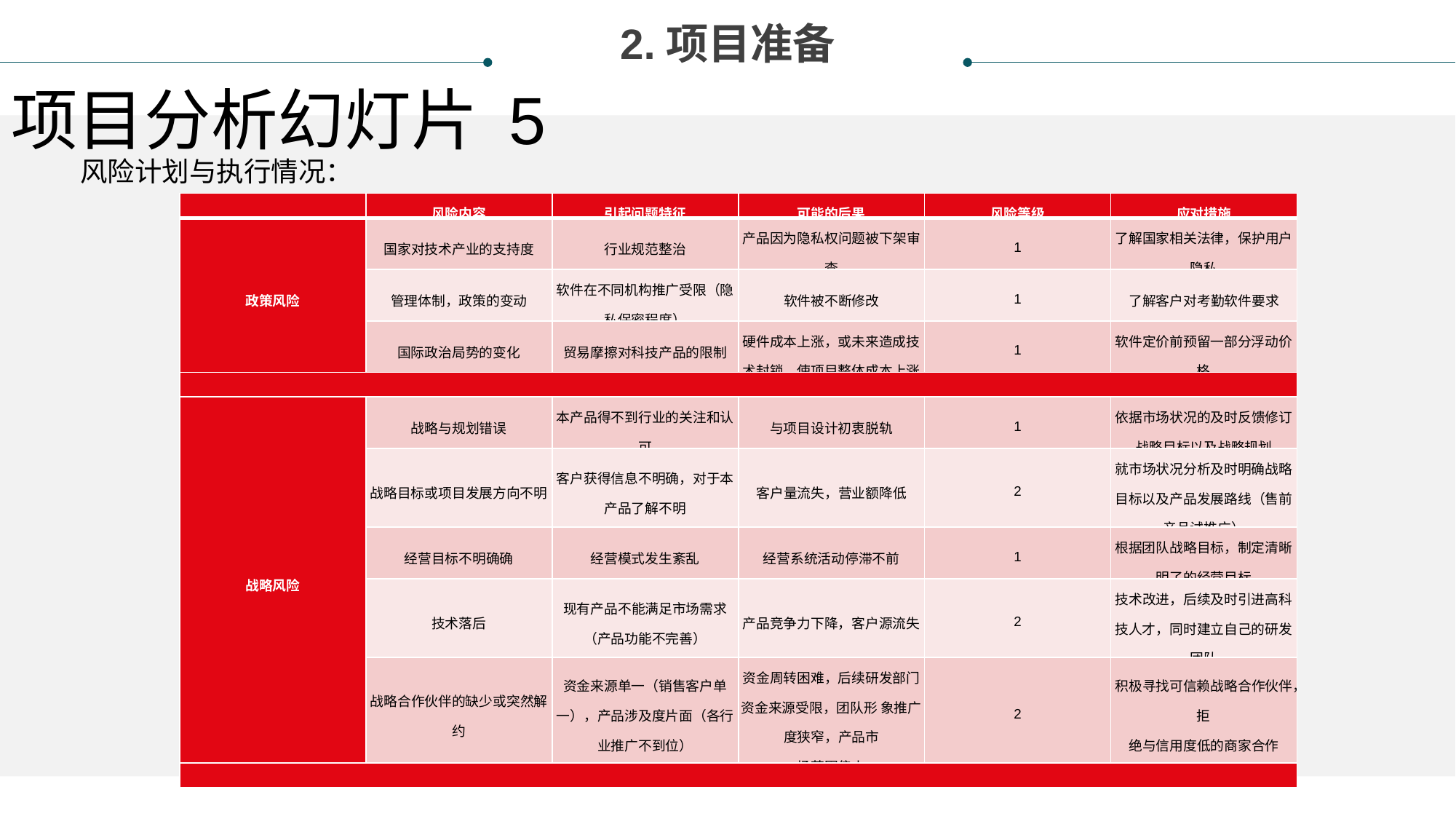

2.项目准备
项目分析幻灯片 5

风险计划与执行情况：
|  | 风险内容 | 引起问题特征 | 可能的后果 | 风险等级 | 应对措施 |
| --- | --- | --- | --- | --- | --- |
| 政策风险 | 国家对技术产业的支持度 | 行业规范整治 | 产品因为隐私权问题被下架审查 | 1 | 了解国家相关法律，保护用户隐私 |
|  | 管理体制，政策的变动 | 软件在不同机构推广受限（隐私保密程度） | 软件被不断修改 | 1 | 了解客户对考勤软件要求 |
|  | 国际政治局势的变化 | 贸易摩擦对科技产品的限制 | 硬件成本上涨，或未来造成技术封锁，使项目整体成本上涨 | 1 | 软件定价前预留一部分浮动价格 |
|  |  |  |  |  |  |
| 战略风险 | 战略与规划错误 | 本产品得不到行业的关注和认可 | 与项目设计初衷脱轨 | 1 | 依据市场状况的及时反馈修订战略目标以及战略规划 |
|  | 战略目标或项目发展方向不明 | 客户获得信息不明确，对于本产品了解不明 | 客户量流失，营业额降低 | 2 | 就市场状况分析及时明确战略目标以及产品发展路线（售前产品试推广） |
|  | 经营目标不明确确 | 经营模式发生紊乱 | 经营系统活动停滞不前 | 1 | 根据团队战略目标，制定清晰明了的经营目标 |
|  | 技术落后 | 现有产品不能满足市场需求（产品功能不完善） | 产品竞争力下降，客户源流失 | 2 | 技术改进，后续及时引进高科技人才，同时建立自己的研发团队 |
|  | 战略合作伙伴的缺少或突然解约 | 资金来源单一（销售客户单一），产品涉及度片面（各行业推广不到位） | 资金周转困难，后续研发部门资金来源受限，团队形 象推广度狭窄，产品市 场范围偏小 | 2 | 积极寻找可信赖战略合作伙伴，拒 绝与信用度低的商家合作 |
|  |  |  |  |  |  |